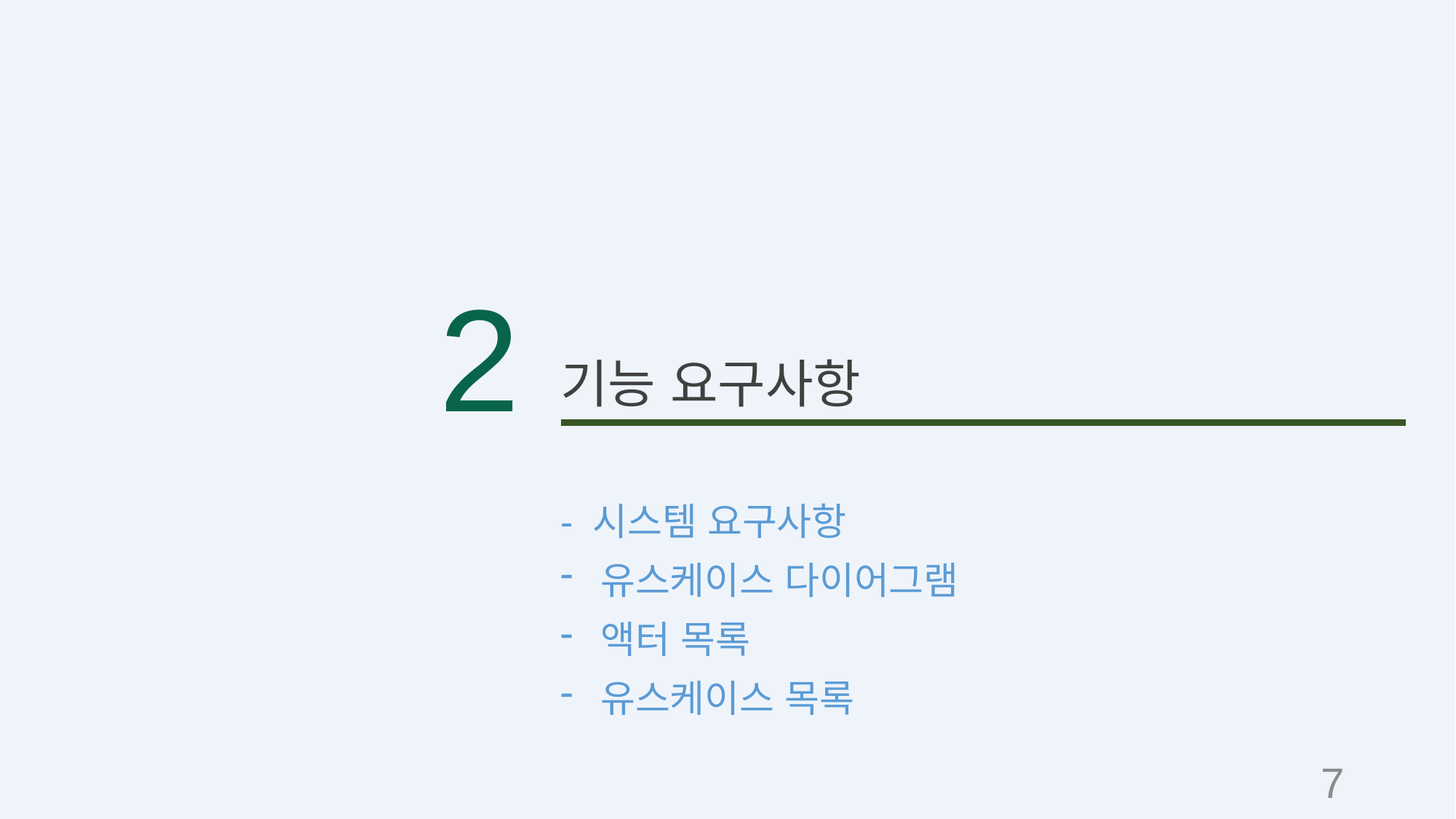

2
기능 요구사항
- 시스템 요구사항
 유스케이스 다이어그램
 액터 목록
 유스케이스 목록
7